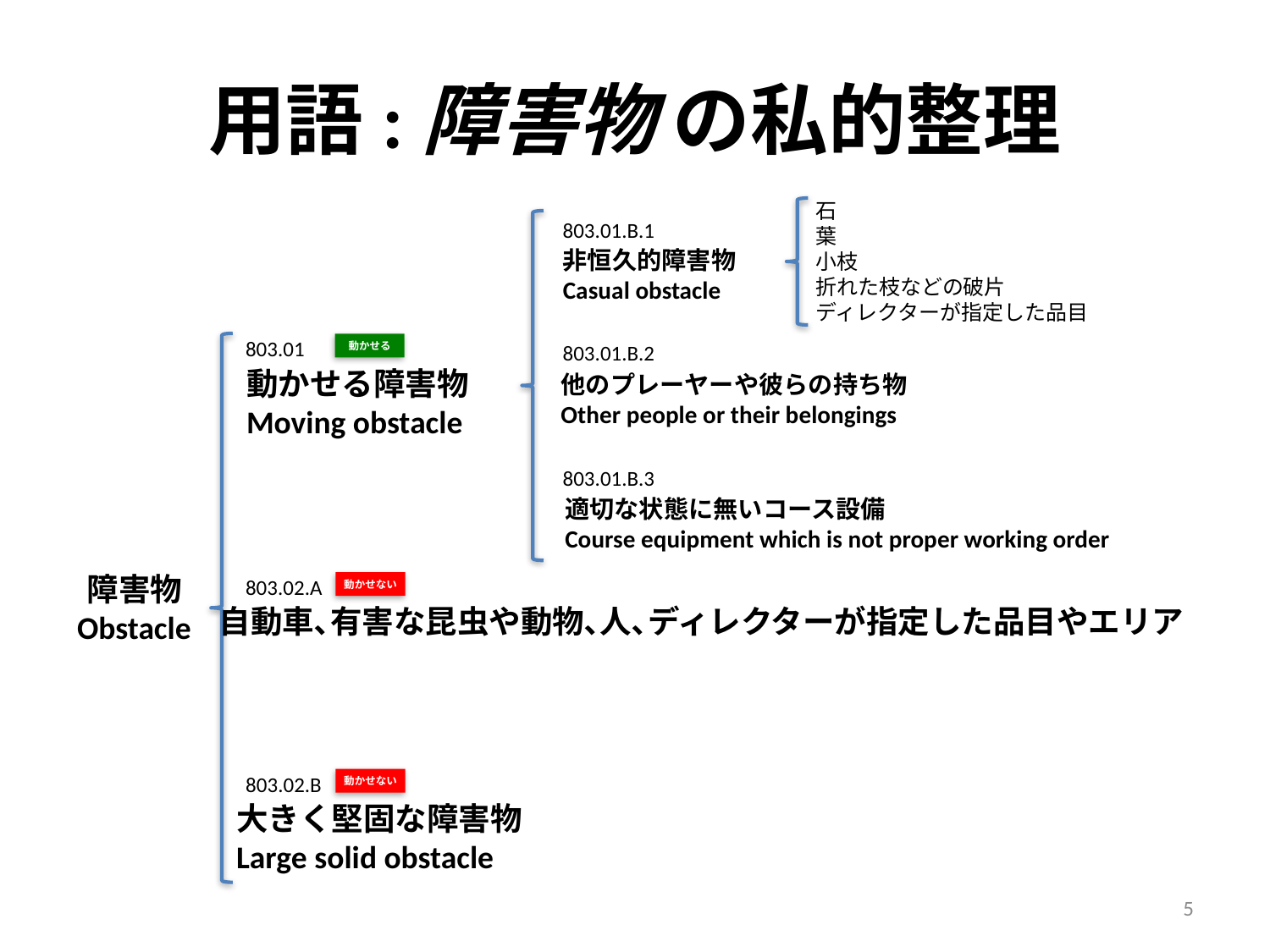

# 用語:障害物 の私的整理
石
葉
小枝
折れた枝などの破片
ディレクターが指定した品目

非恒久的障害物
Casual obstacle
他のプレーヤーや彼らの持ち物
Other people or their belongings
適切な状態に無いコース設備
Course equipment which is not proper working order
803.01.B.1
803.01
動かせる障害物
Moving obstacle

803.01.B.2
動かせる
803.01.B.3
障害物
Obstacle
803.02.A
自動車､有害な昆虫や動物､人､ディレクターが指定した品目やエリア
動かせない
803.02.B
大きく堅固な障害物
Large solid obstacle
動かせない
5